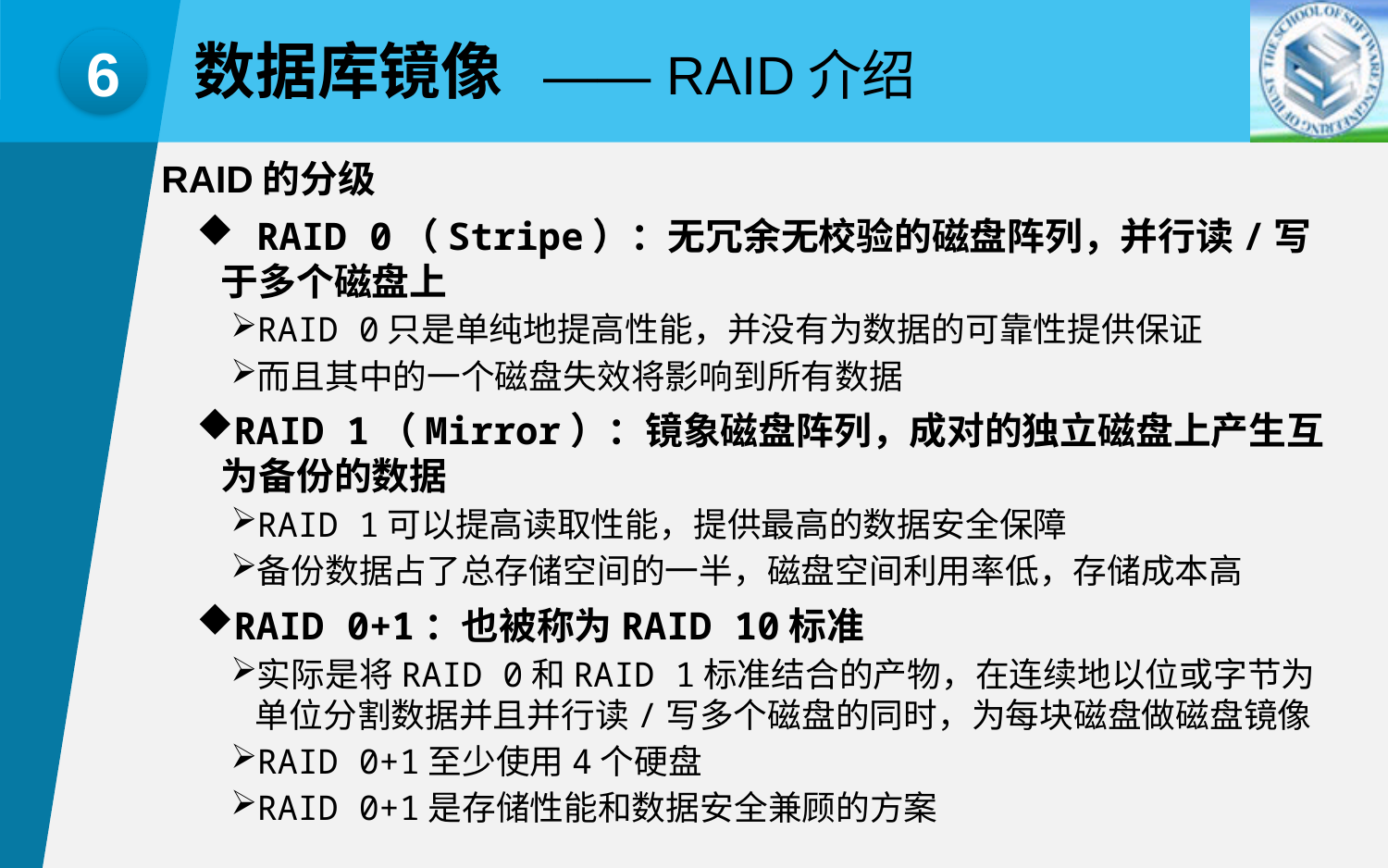

数据库镜像
—— RAID介绍
6
RAID的分级
 RAID 0（Stripe）：无冗余无校验的磁盘阵列，并行读/写于多个磁盘上
RAID 0只是单纯地提高性能，并没有为数据的可靠性提供保证
而且其中的一个磁盘失效将影响到所有数据
RAID 1（Mirror）：镜象磁盘阵列，成对的独立磁盘上产生互为备份的数据
RAID 1可以提高读取性能，提供最高的数据安全保障
备份数据占了总存储空间的一半，磁盘空间利用率低，存储成本高
RAID 0+1：也被称为RAID 10标准
实际是将RAID 0和RAID 1标准结合的产物，在连续地以位或字节为单位分割数据并且并行读/写多个磁盘的同时，为每块磁盘做磁盘镜像
RAID 0+1至少使用4个硬盘
RAID 0+1是存储性能和数据安全兼顾的方案